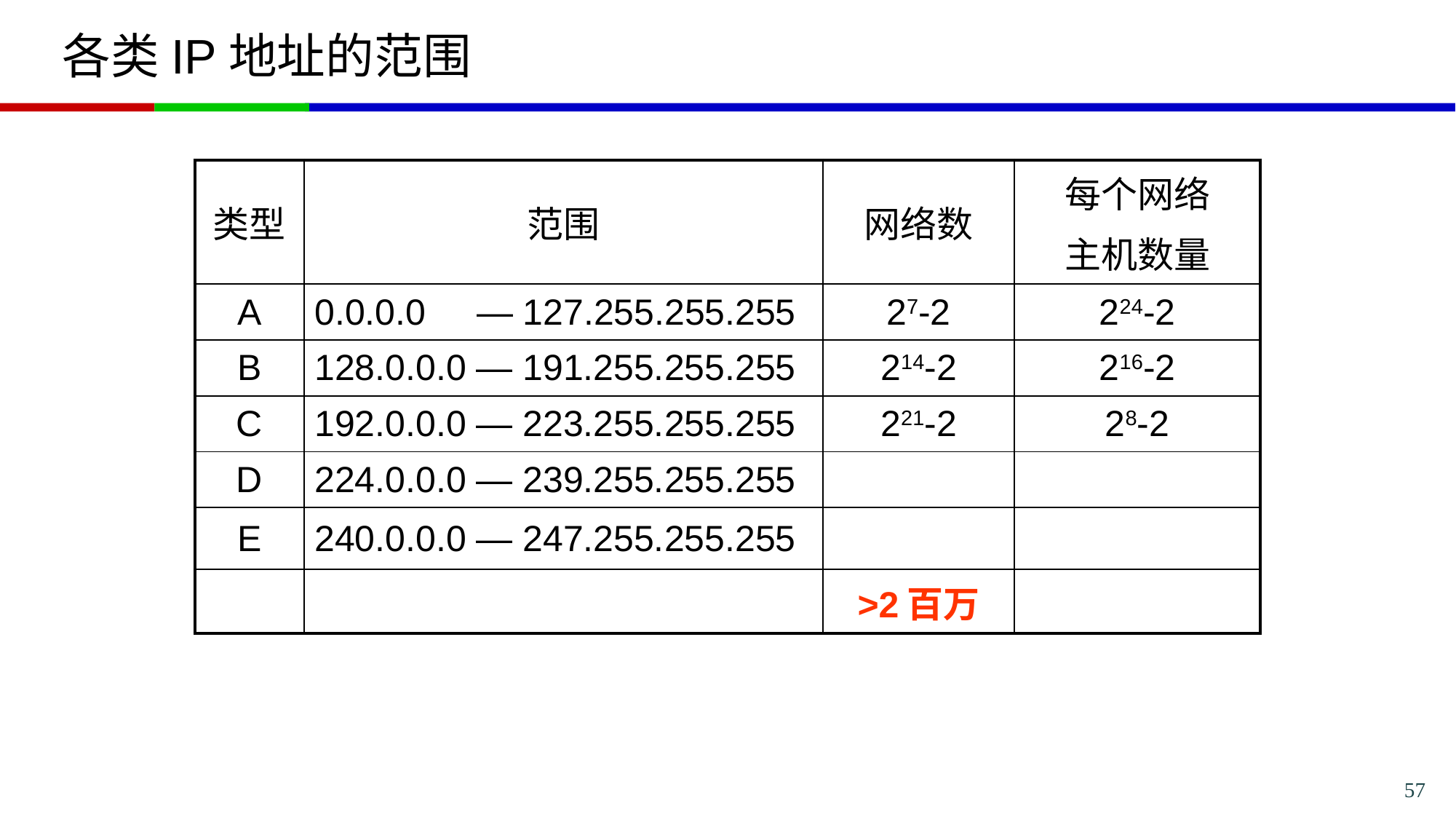

# 各类IP地址的范围
| 类型 | 范围 | 网络数 | 每个网络 主机数量 |
| --- | --- | --- | --- |
| A | 0.0.0.0 — 127.255.255.255 | 27-2 | 224-2 |
| B | 128.0.0.0 — 191.255.255.255 | 214-2 | 216-2 |
| C | 192.0.0.0 — 223.255.255.255 | 221-2 | 28-2 |
| D | 224.0.0.0 — 239.255.255.255 |  |  |
| E | 240.0.0.0 — 247.255.255.255 |  |  |
|  |  | >2百万 |  |
57